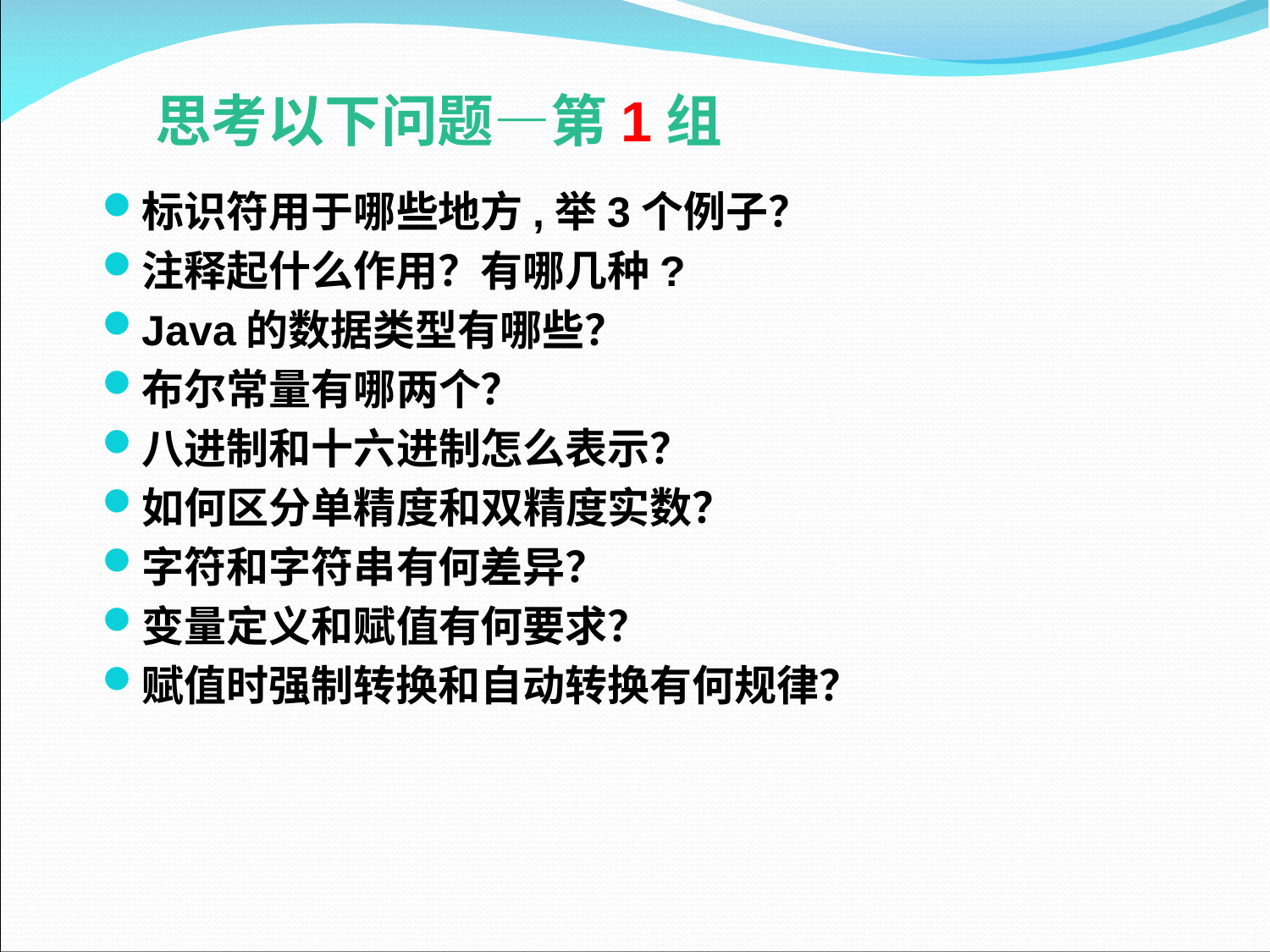

# 思考以下问题—第1组
标识符用于哪些地方,举3个例子？
注释起什么作用？有哪几种?
Java的数据类型有哪些？
布尔常量有哪两个？
八进制和十六进制怎么表示？
如何区分单精度和双精度实数？
字符和字符串有何差异？
变量定义和赋值有何要求？
赋值时强制转换和自动转换有何规律？